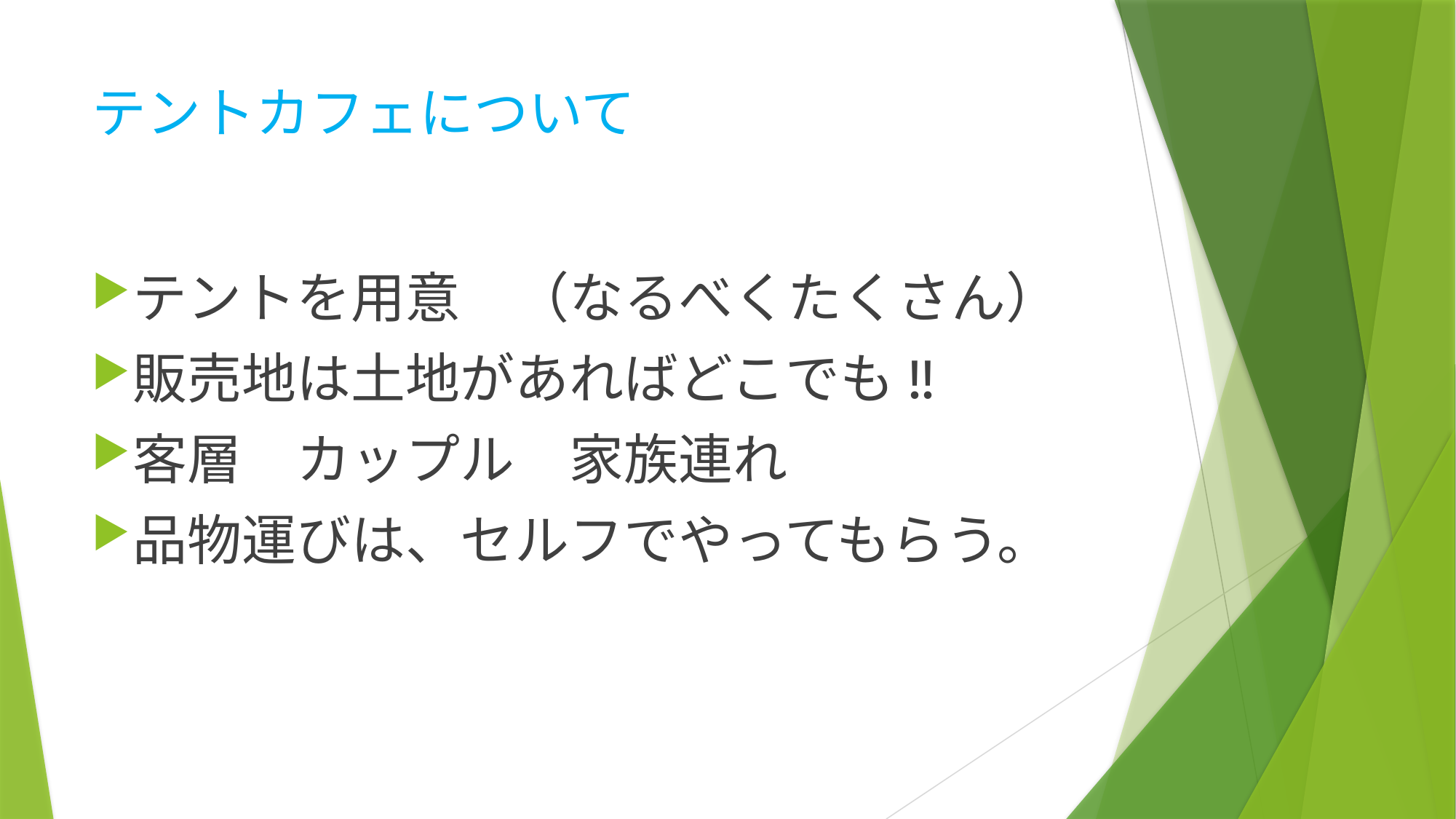

# テントカフェについて
テントを用意　（なるべくたくさん）
販売地は土地があればどこでも!!
客層　カップル　家族連れ
品物運びは、セルフでやってもらう。